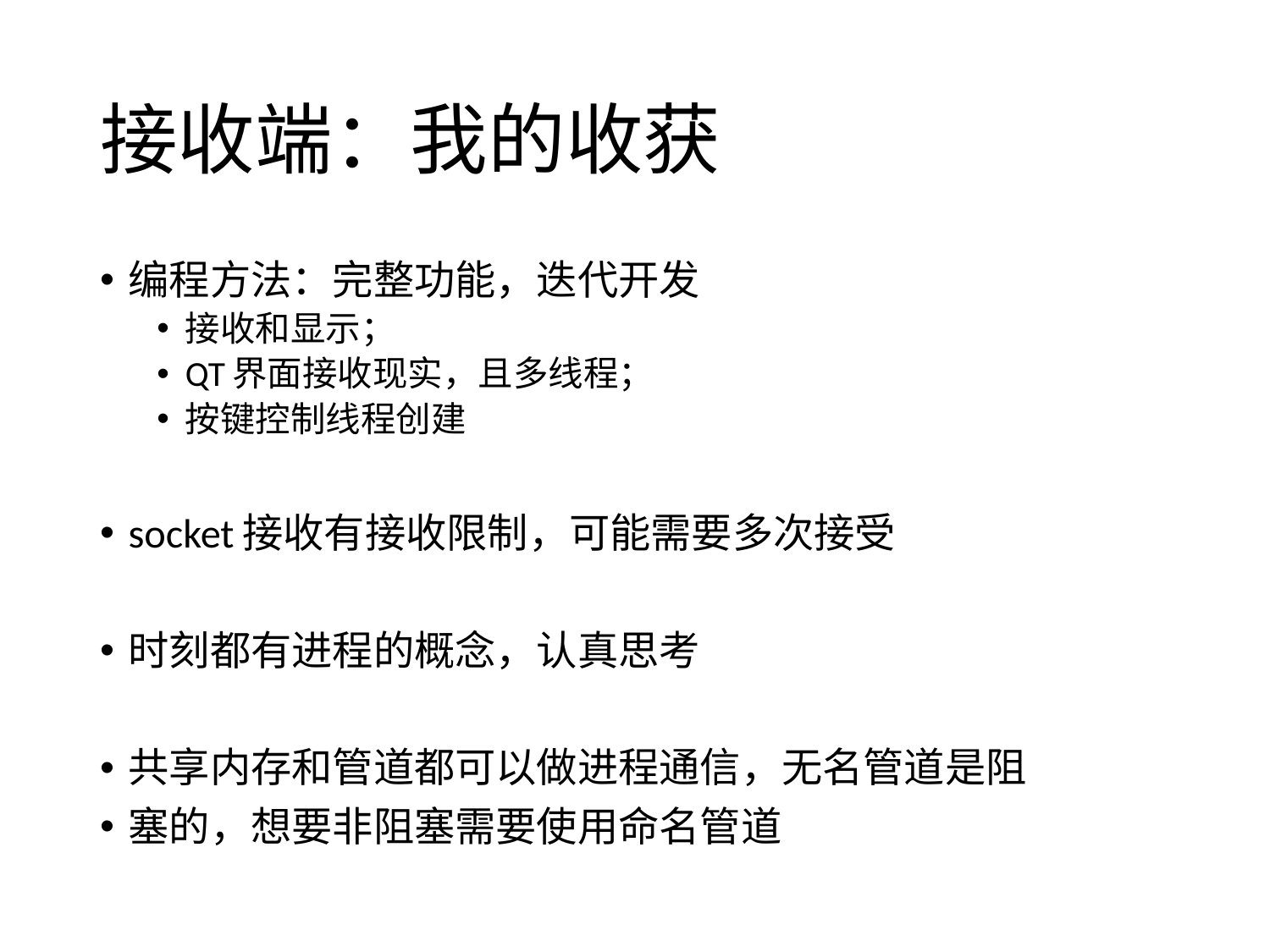

# 接收端：我的收获
编程方法：完整功能，迭代开发
接收和显示；
QT界面接收现实，且多线程；
按键控制线程创建

socket接收有接收限制，可能需要多次接受

时刻都有进程的概念，认真思考

共享内存和管道都可以做进程通信，无名管道是阻
塞的，想要非阻塞需要使用命名管道